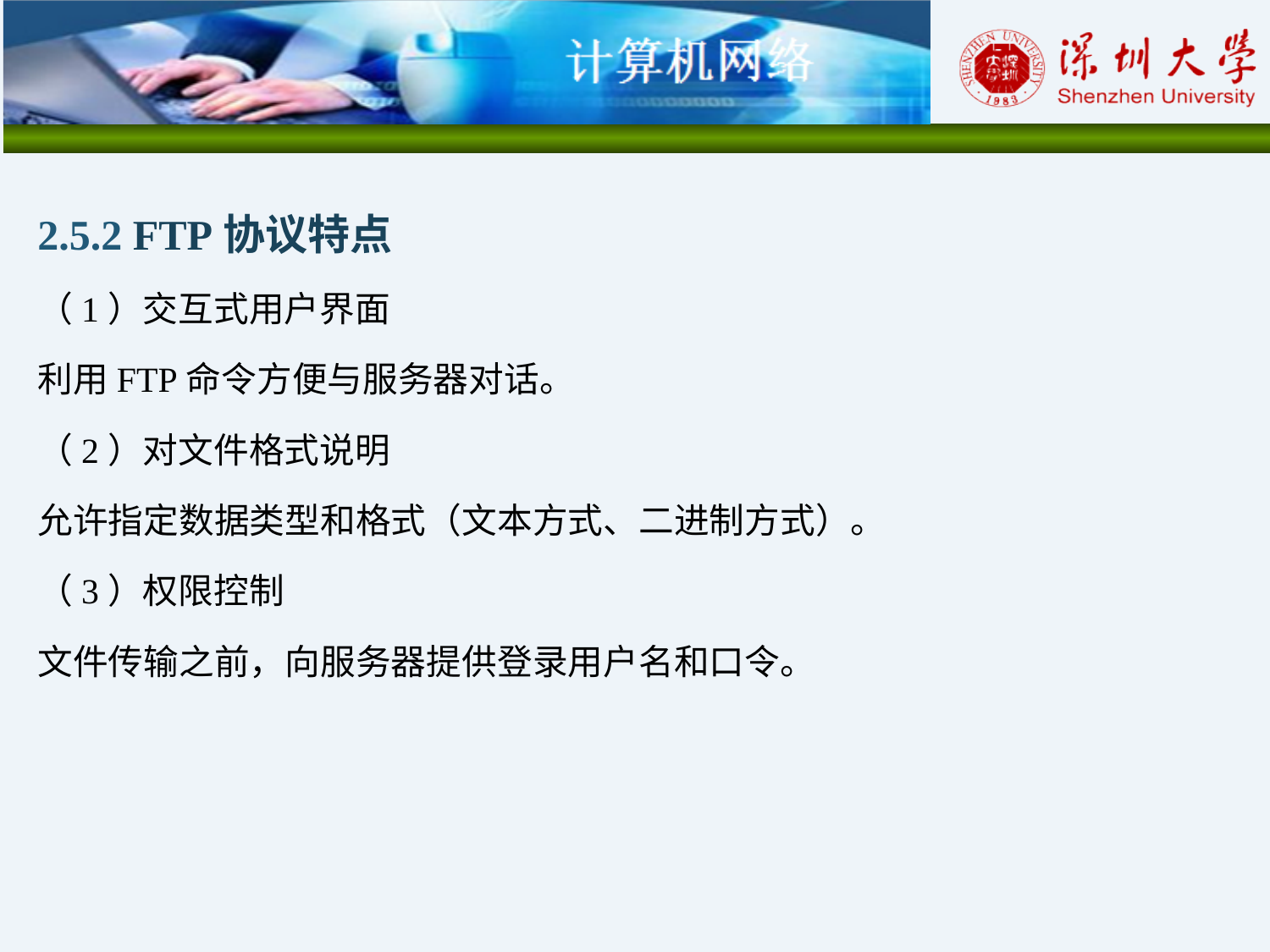

2.5.2 FTP协议特点
（1）交互式用户界面
利用FTP命令方便与服务器对话。
（2）对文件格式说明
允许指定数据类型和格式（文本方式、二进制方式）。
（3）权限控制
文件传输之前，向服务器提供登录用户名和口令。